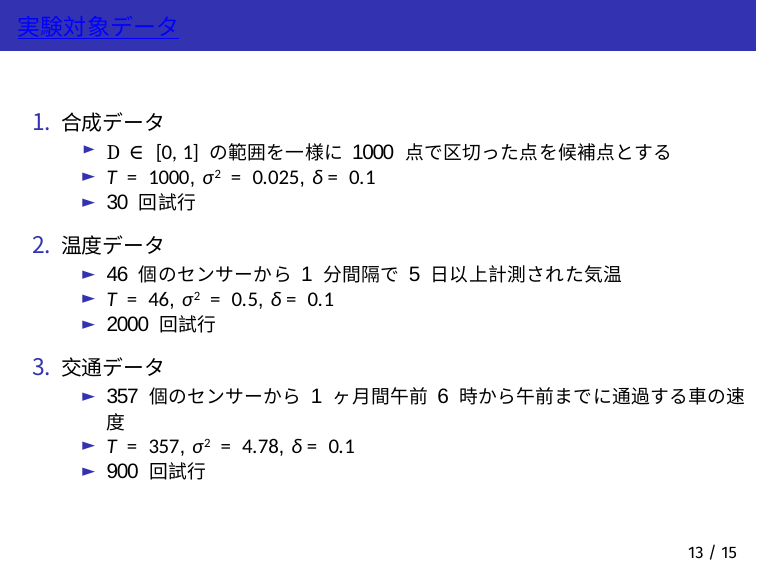

# 実験対象データ
合成データ
D ∈ [0, 1] の範囲を一様に 1000 点で区切った点を候補点とする
T = 1000, σ2 = 0.025, δ = 0.1
30 回試行
温度データ
46 個のセンサーから 1 分間隔で 5 日以上計測された気温
T = 46, σ2 = 0.5, δ = 0.1
2000 回試行
交通データ
357 個のセンサーから 1 ヶ月間午前 6 時から午前までに通過する車の速度
T = 357, σ2 = 4.78, δ = 0.1
900 回試行
13 / 15